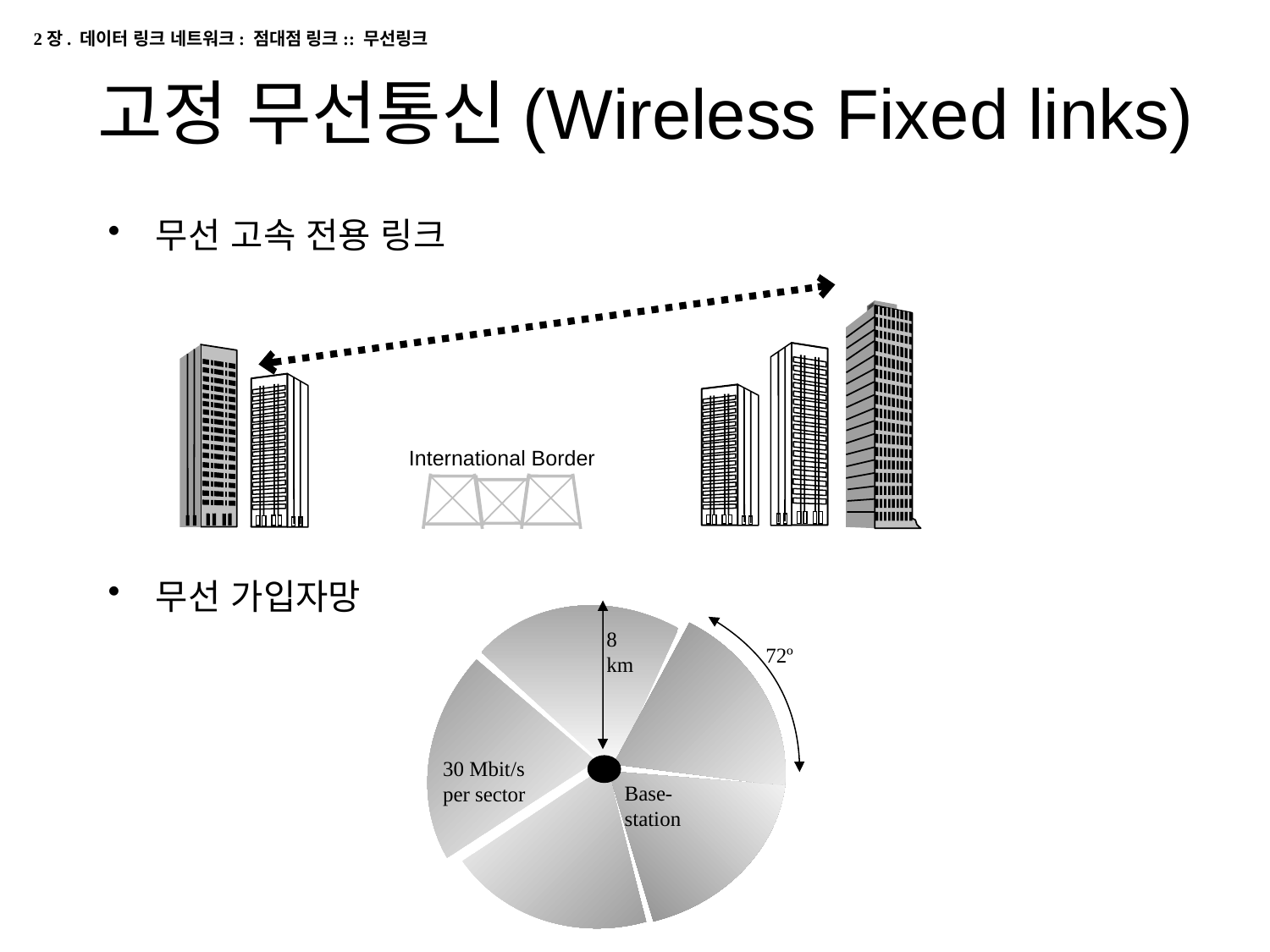

2장. 데이터 링크 네트워크: 점대점 링크:: 무선링크
# 고정 무선통신(Wireless Fixed links)
무선 고속 전용 링크

무선 가입자망

International Border

8 km

72º
30 Mbit/s
per sector
Base-station